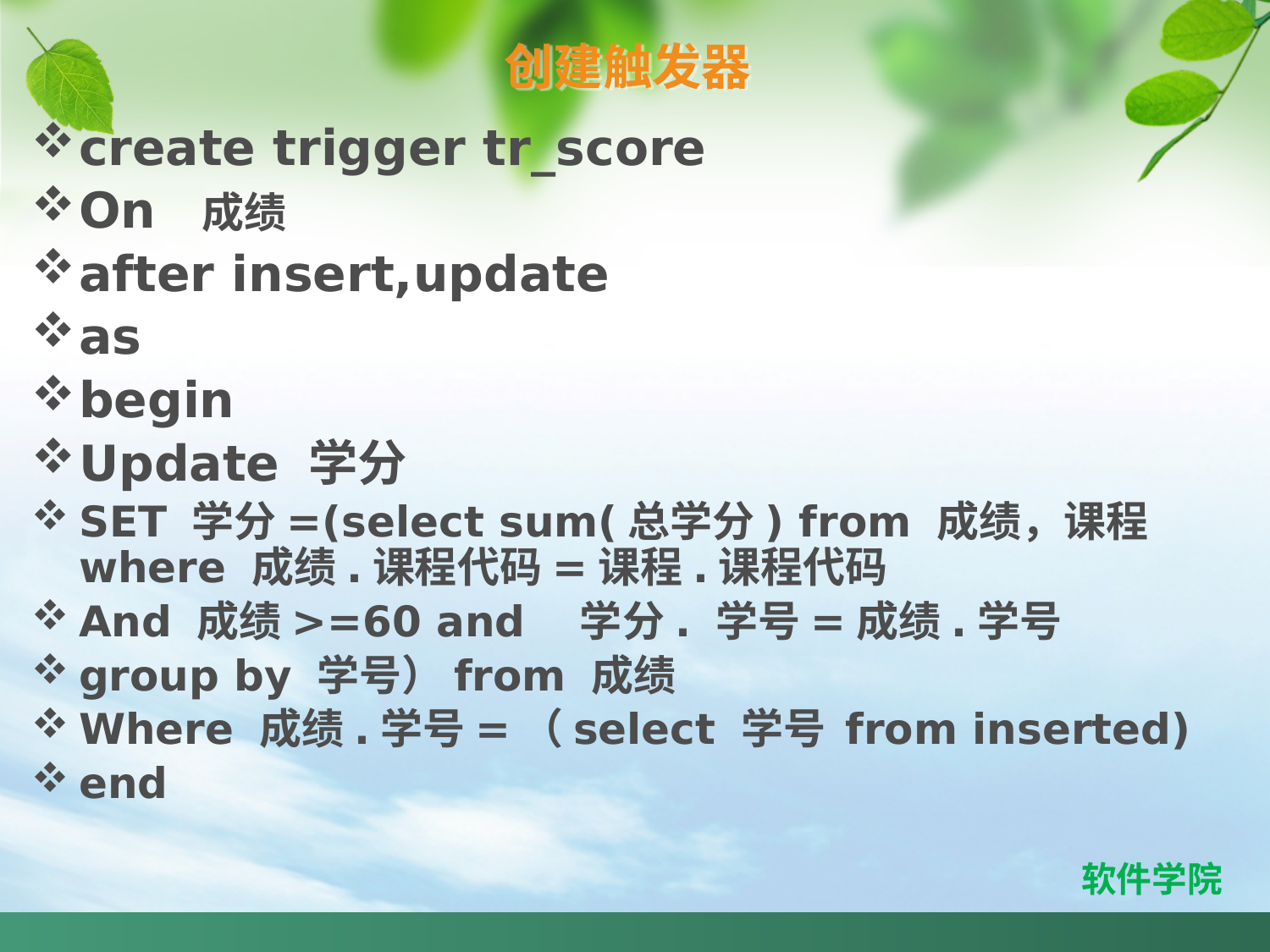

# 创建触发器
create trigger tr_score
On  成绩
after insert,update
as
begin
Update 学分
SET 学分=(select sum(总学分) from 成绩，课程  where 成绩.课程代码=课程.课程代码
And 成绩>=60 and   学分. 学号=成绩.学号
group by 学号）from 成绩
Where 成绩.学号=（select 学号 from inserted)
end